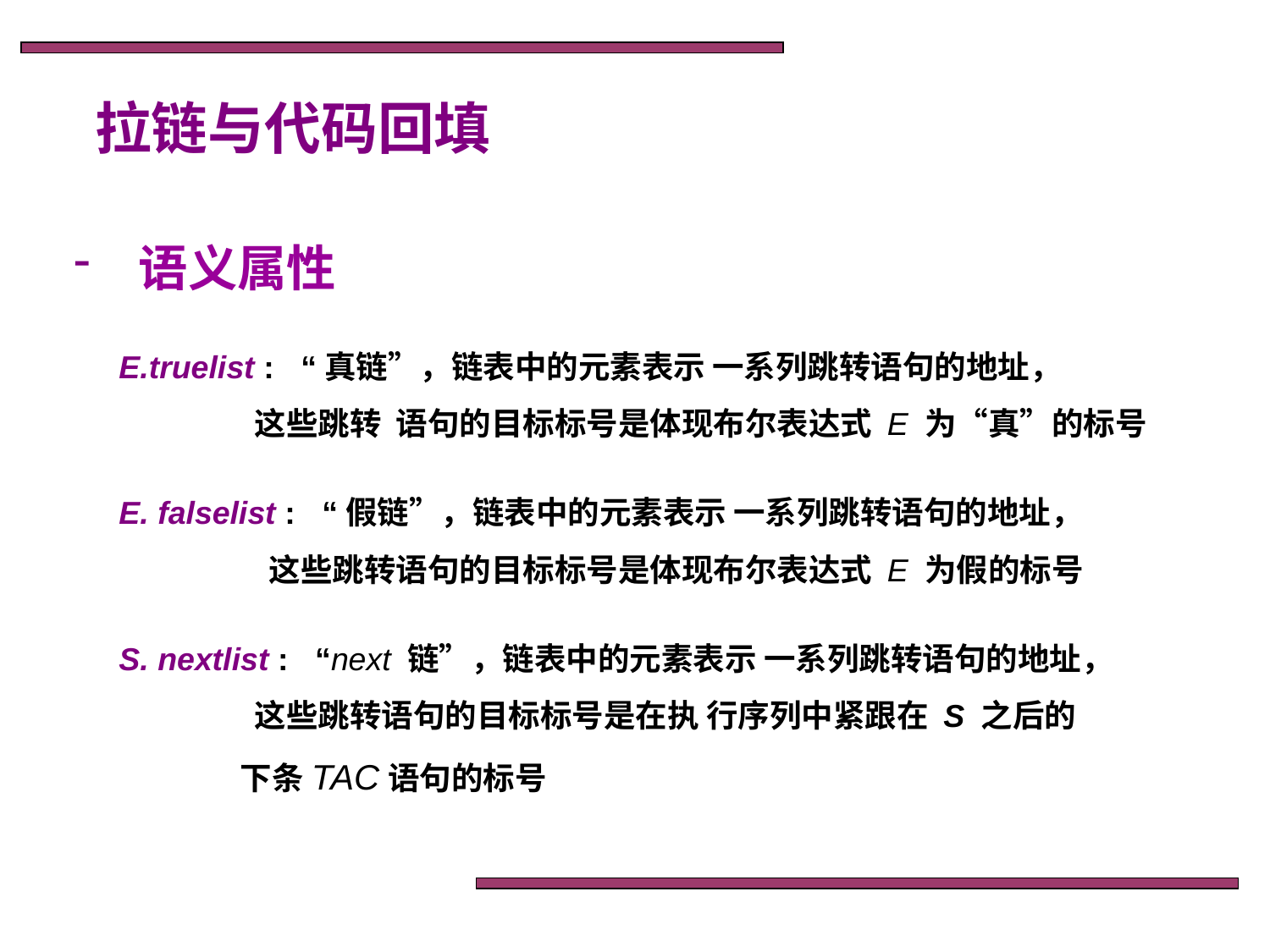

拉链与代码回填
  语义属性

     E.truelist :   “真链”，链表中的元素表示 一系列跳转语句的地址，
                        这些跳转  语句的目标标号是体现布尔表达式 E 为“真”的标号

     E. falselist :   “假链”，链表中的元素表示 一系列跳转语句的地址，
                          这些跳转语句的目标标号是体现布尔表达式 E 为假的标号

     S. nextlist :   “next 链”，链表中的元素表示 一系列跳转语句的地址，
                        这些跳转语句的目标标号是在执 行序列中紧跟在 S 之后的
                      下条TAC语句的标号